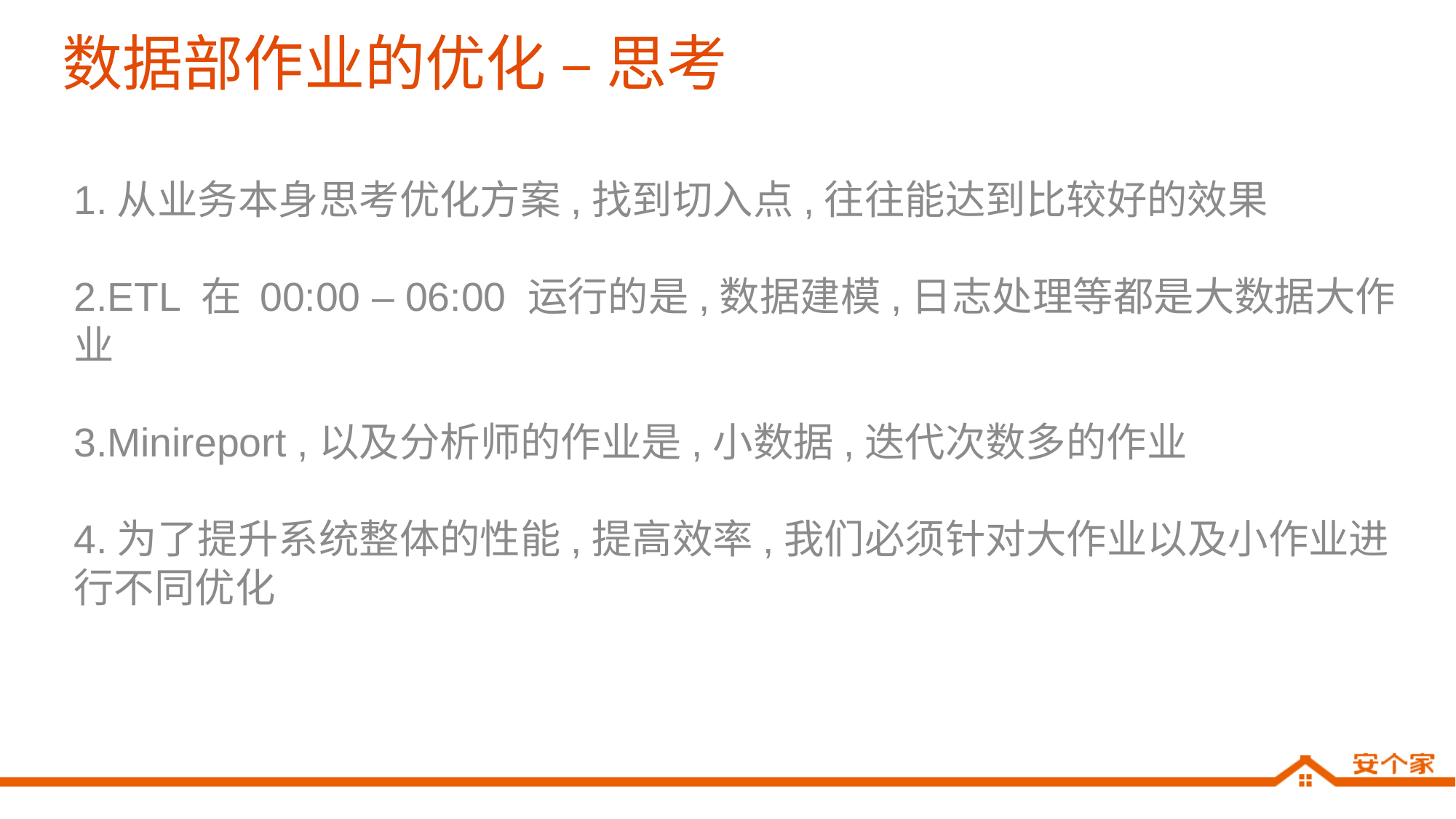

# 数据部作业的优化 – 思考
1.从业务本身思考优化方案,找到切入点,往往能达到比较好的效果

2.ETL 在 00:00 – 06:00 运行的是,数据建模,日志处理等都是大数据大作业

3.Minireport ,以及分析师的作业是,小数据,迭代次数多的作业

4.为了提升系统整体的性能,提高效率,我们必须针对大作业以及小作业进行不同优化